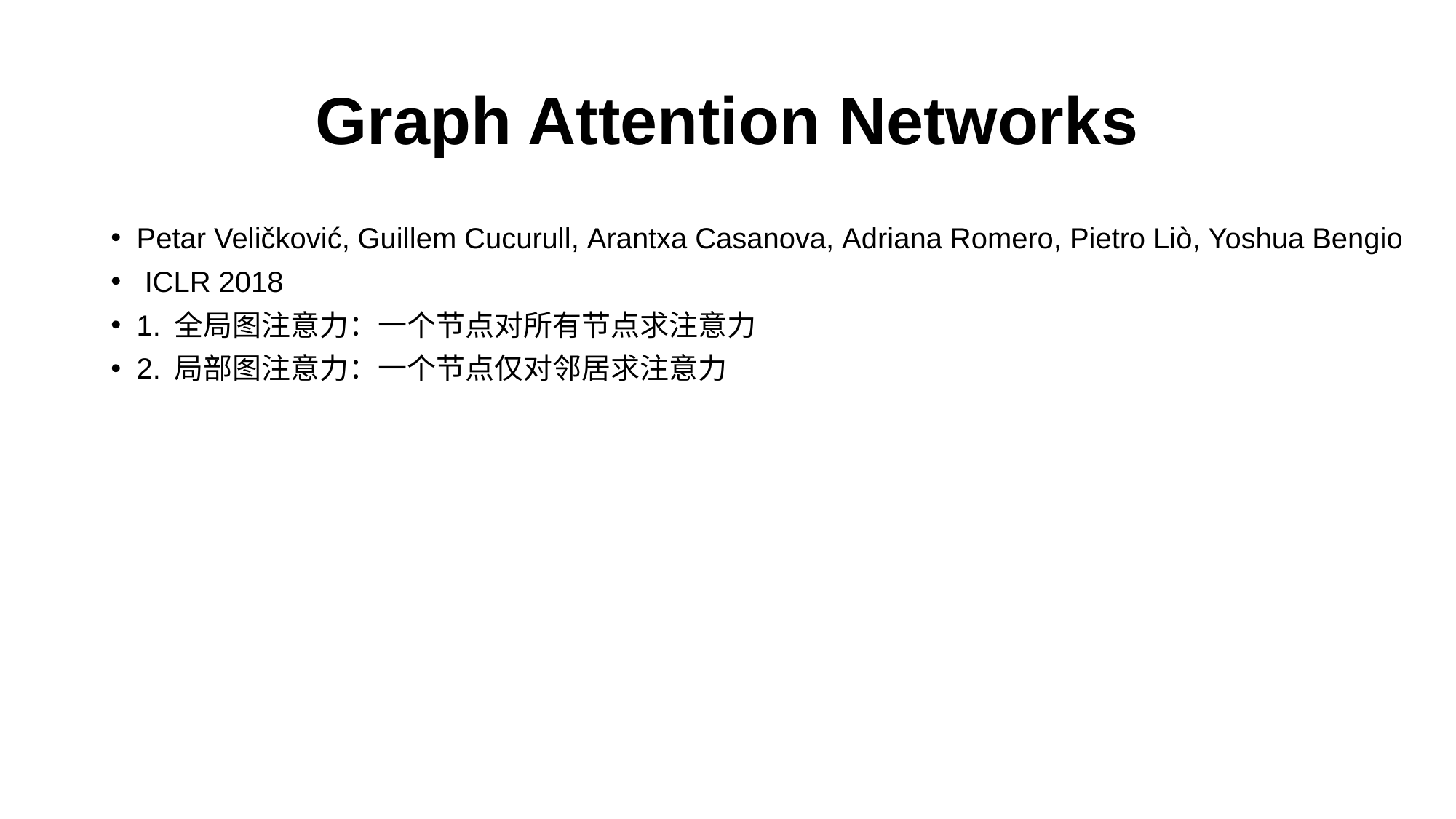

# Graph Attention Networks
Petar Veličković, Guillem Cucurull, Arantxa Casanova, Adriana Romero, Pietro Liò, Yoshua Bengio
 ICLR 2018
1. 全局图注意力：一个节点对所有节点求注意力
2. 局部图注意力：一个节点仅对邻居求注意力